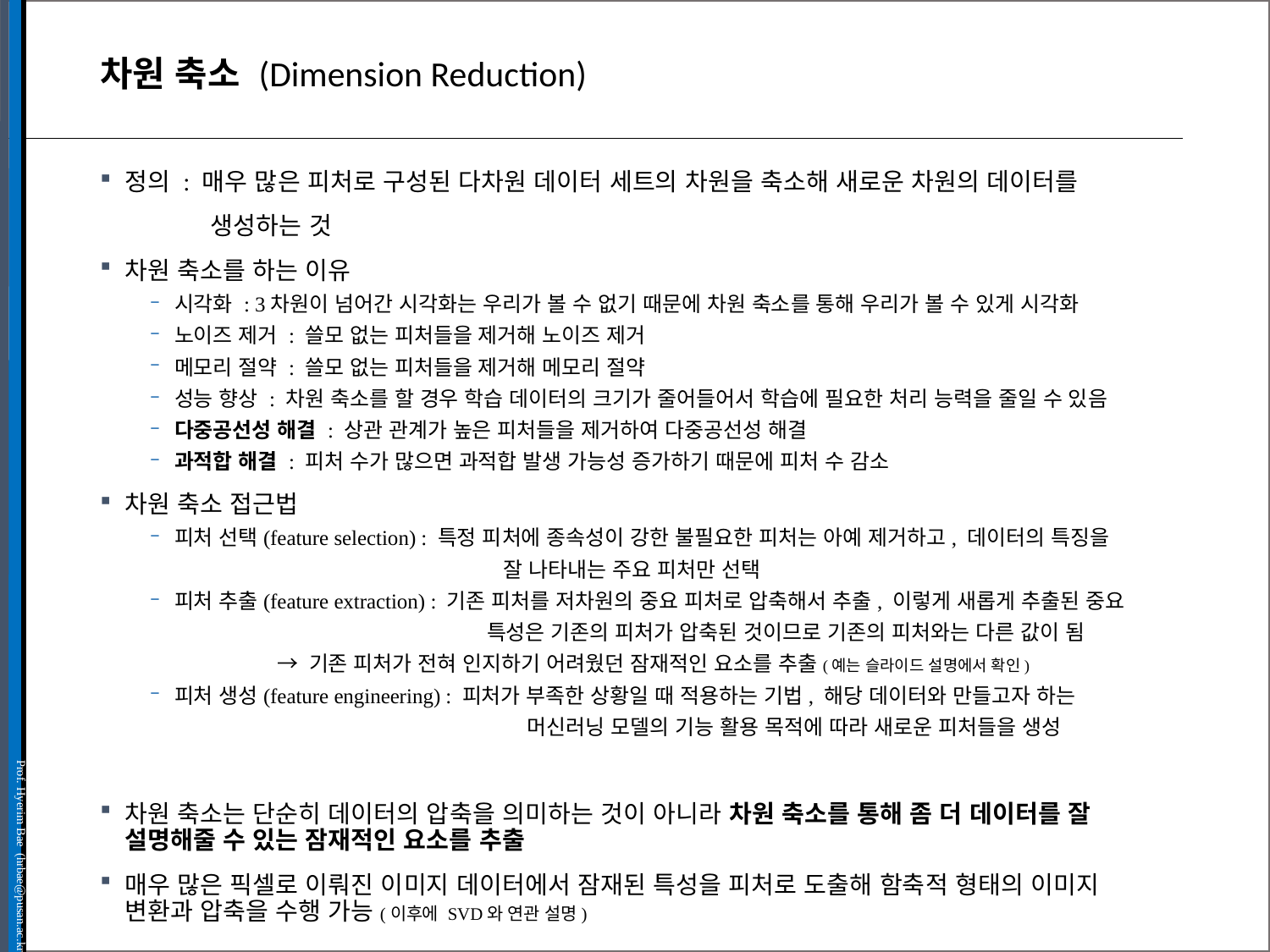

# 차원 축소 (Dimension Reduction)
정의 : 매우 많은 피처로 구성된 다차원 데이터 세트의 차원을 축소해 새로운 차원의 데이터를
               생성하는 것
차원 축소를 하는 이유
시각화 : 3차원이 넘어간 시각화는 우리가 볼 수 없기 때문에 차원 축소를 통해 우리가 볼 수 있게 시각화
노이즈 제거 : 쓸모 없는 피처들을 제거해 노이즈 제거
메모리 절약 : 쓸모 없는 피처들을 제거해 메모리 절약
성능 향상 : 차원 축소를 할 경우 학습 데이터의 크기가 줄어들어서 학습에 필요한 처리 능력을 줄일 수 있음
다중공선성 해결 : 상관 관계가 높은 피처들을 제거하여 다중공선성 해결
과적합 해결 : 피처 수가 많으면 과적합 발생 가능성 증가하기 때문에 피처 수 감소
차원 축소 접근법
피처 선택(feature selection) : 특정 피처에 종속성이 강한 불필요한 피처는 아예 제거하고, 데이터의 특징을
	   	                잘 나타내는 주요 피처만 선택
피처 추출(feature extraction) : 기존 피처를 저차원의 중요 피처로 압축해서 추출, 이렇게 새롭게 추출된 중요
                                                        특성은 기존의 피처가 압축된 것이므로 기존의 피처와는 다른 값이 됨
	→ 기존 피처가 전혀 인지하기 어려웠던 잠재적인 요소를 추출(예는 슬라이드 설명에서 확인)
피처 생성(feature engineering) : 피처가 부족한 상황일 때 적용하는 기법, 해당 데이터와 만들고자 하는
		                    머신러닝 모델의 기능 활용 목적에 따라 새로운 피처들을 생성

차원 축소는 단순히 데이터의 압축을 의미하는 것이 아니라 차원 축소를 통해 좀 더 데이터를 잘 설명해줄 수 있는 잠재적인 요소를 추출
매우 많은 픽셀로 이뤄진 이미지 데이터에서 잠재된 특성을 피처로 도출해 함축적 형태의 이미지 변환과 압축을 수행 가능(이후에 SVD와 연관 설명)